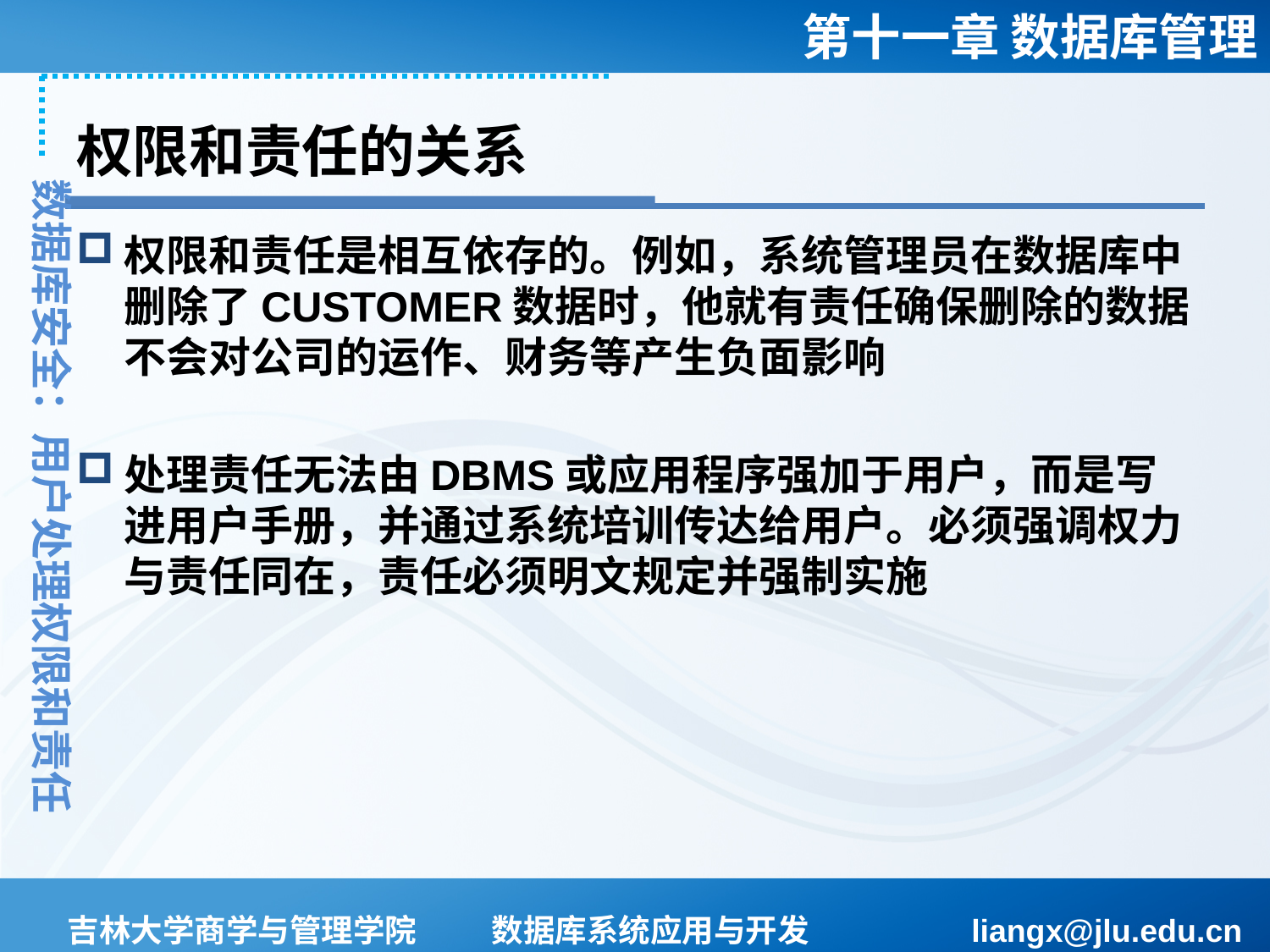

# 权限和责任的关系
数据库安全：用户处理权限和责任
权限和责任是相互依存的。例如，系统管理员在数据库中删除了CUSTOMER数据时，他就有责任确保删除的数据不会对公司的运作、财务等产生负面影响

处理责任无法由DBMS或应用程序强加于用户，而是写进用户手册，并通过系统培训传达给用户。必须强调权力与责任同在，责任必须明文规定并强制实施